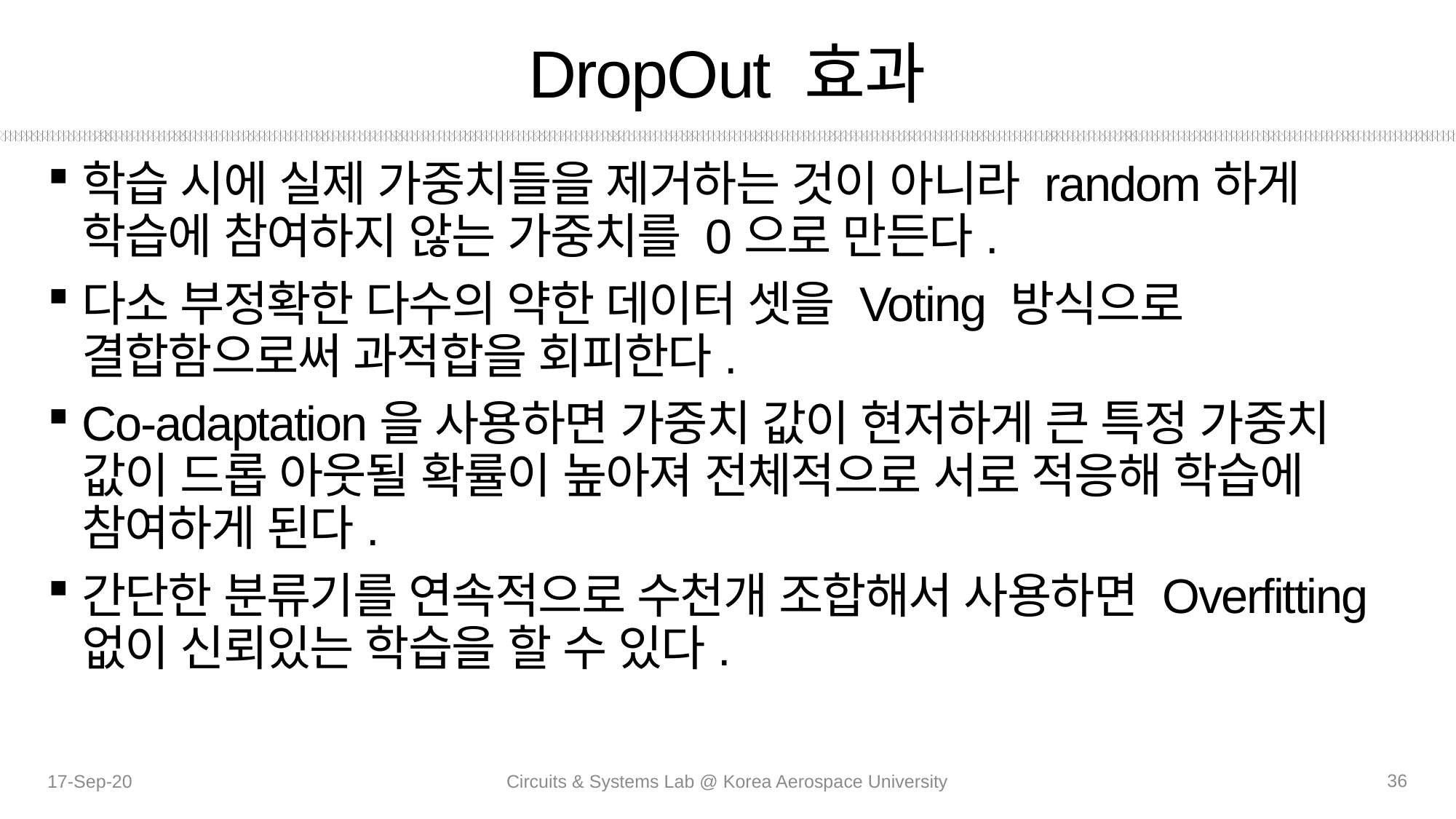

# DropOut 효과
학습 시에 실제 가중치들을 제거하는 것이 아니라 random하게 학습에 참여하지 않는 가중치를 0으로 만든다.
다소 부정확한 다수의 약한 데이터 셋을 Voting 방식으로 결합함으로써 과적합을 회피한다.
Co-adaptation을 사용하면 가중치 값이 현저하게 큰 특정 가중치 값이 드롭 아웃될 확률이 높아져 전체적으로 서로 적응해 학습에 참여하게 된다.
간단한 분류기를 연속적으로 수천개 조합해서 사용하면 Overfitting없이 신뢰있는 학습을 할 수 있다.
36
17-Sep-20
Circuits & Systems Lab @ Korea Aerospace University